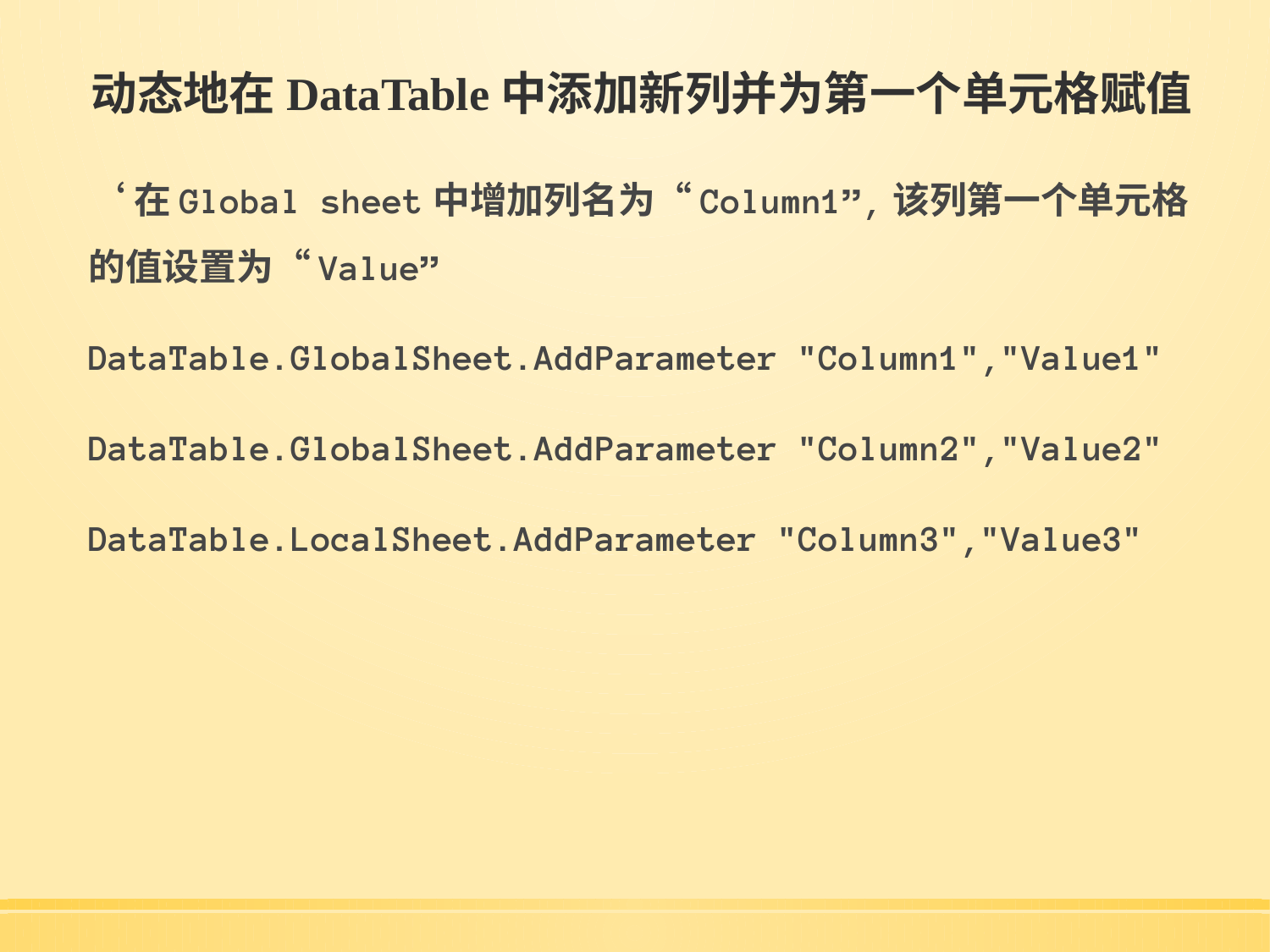

# 动态地在DataTable中添加新列并为第一个单元格赋值
‘在Global sheet中增加列名为“Column1”,该列第一个单元格的值设置为“Value”
DataTable.GlobalSheet.AddParameter "Column1","Value1"
DataTable.GlobalSheet.AddParameter "Column2","Value2"
DataTable.LocalSheet.AddParameter "Column3","Value3"